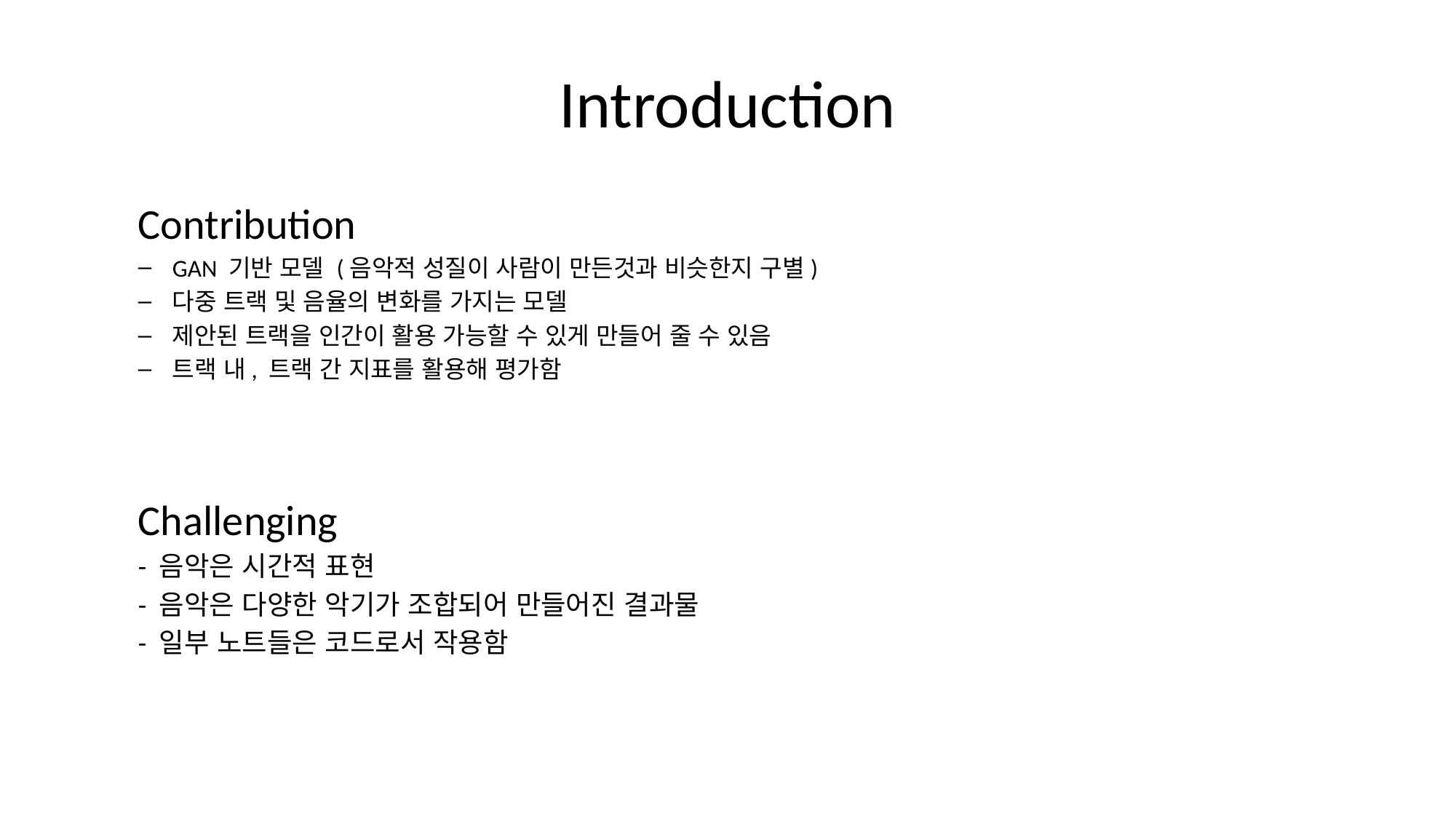

# Introduction
Contribution
GAN 기반 모델 (음악적 성질이 사람이 만든것과 비슷한지 구별)
다중 트랙 및 음율의 변화를 가지는 모델
제안된 트랙을 인간이 활용 가능할 수 있게 만들어 줄 수 있음
트랙 내, 트랙 간 지표를 활용해 평가함

Challenging
- 음악은 시간적 표현
- 음악은 다양한 악기가 조합되어 만들어진 결과물
- 일부 노트들은 코드로서 작용함